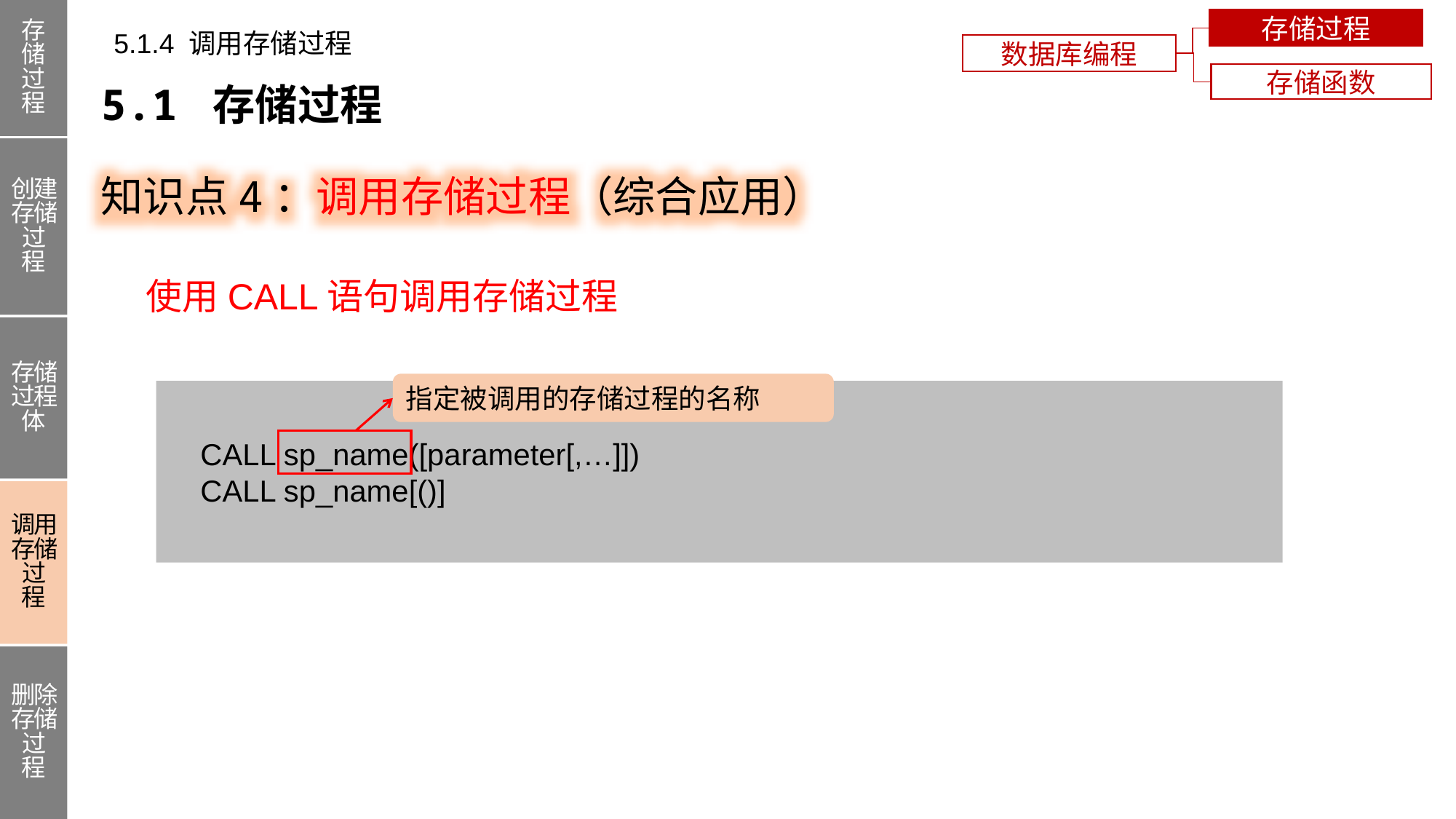

存储过程
创建存储过程
存储过程体
调用存储过程
删除存储过程
存储过程
5.1.4 调用存储过程
数据库编程
存储函数
5.1 存储过程
知识点4：调用存储过程（综合应用）
使用CALL语句调用存储过程
指定被调用的存储过程的名称
    CALL sp_name([parameter[,…]])
    CALL sp_name[()]